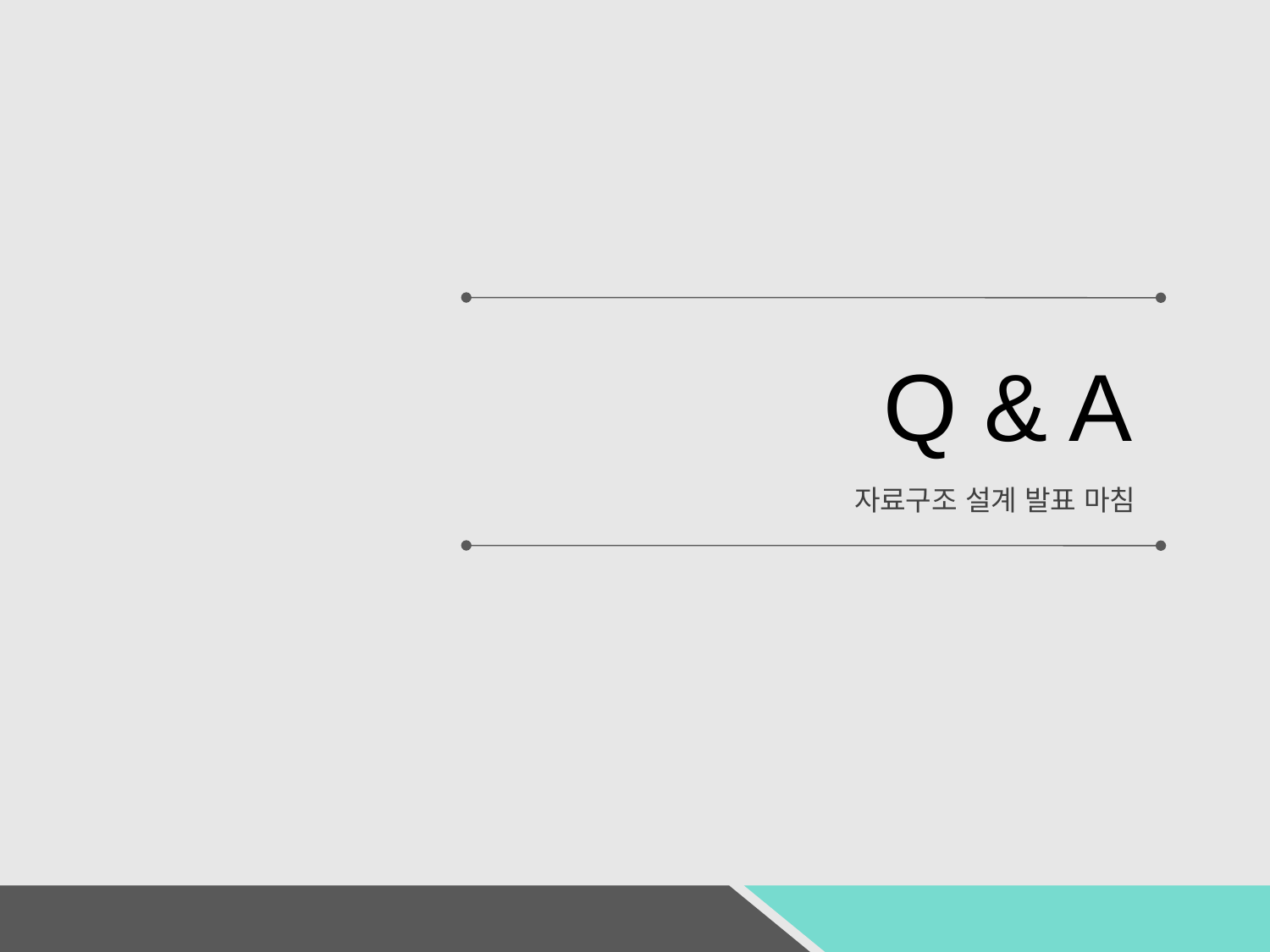

Q & A
자료구조 설계 발표 마침